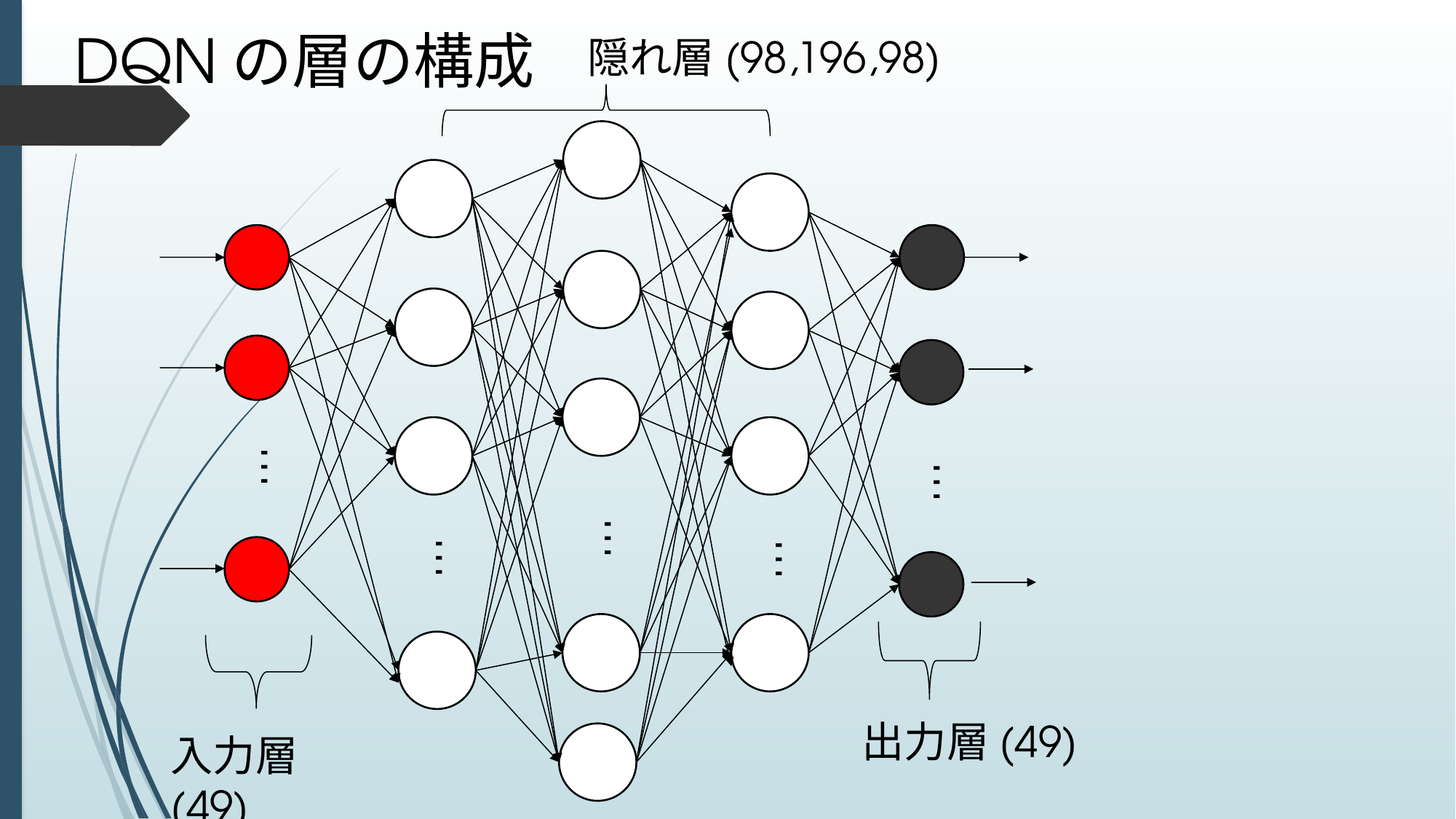

DQNの層の構成
隠れ層(98,196,98)

…
…
…
…
…

出力層(49)
入力層(49)